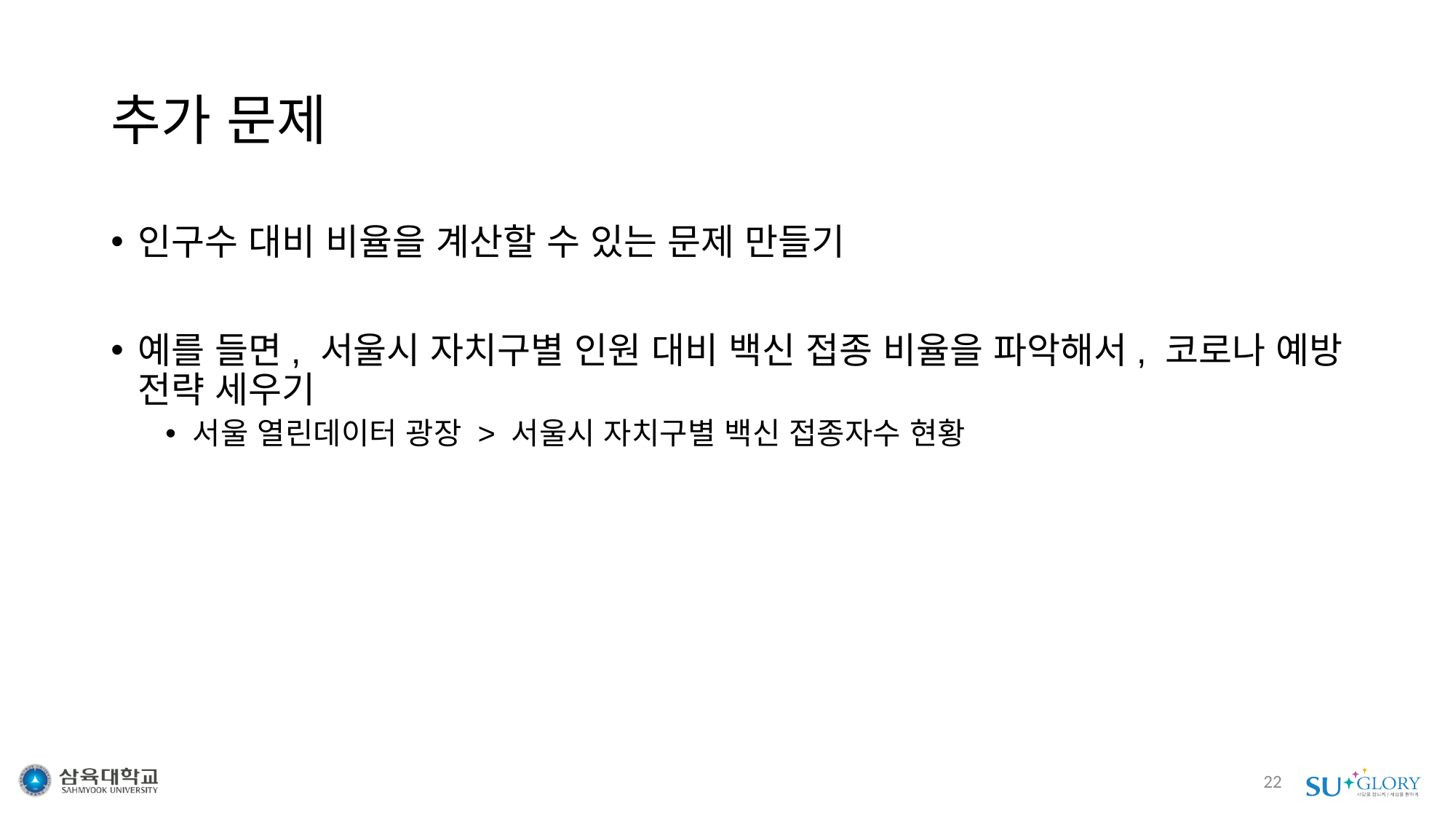

# 추가 문제
인구수 대비 비율을 계산할 수 있는 문제 만들기

예를 들면, 서울시 자치구별 인원 대비 백신 접종 비율을 파악해서, 코로나 예방 전략 세우기
서울 열린데이터 광장 > 서울시 자치구별 백신 접종자수 현황

22